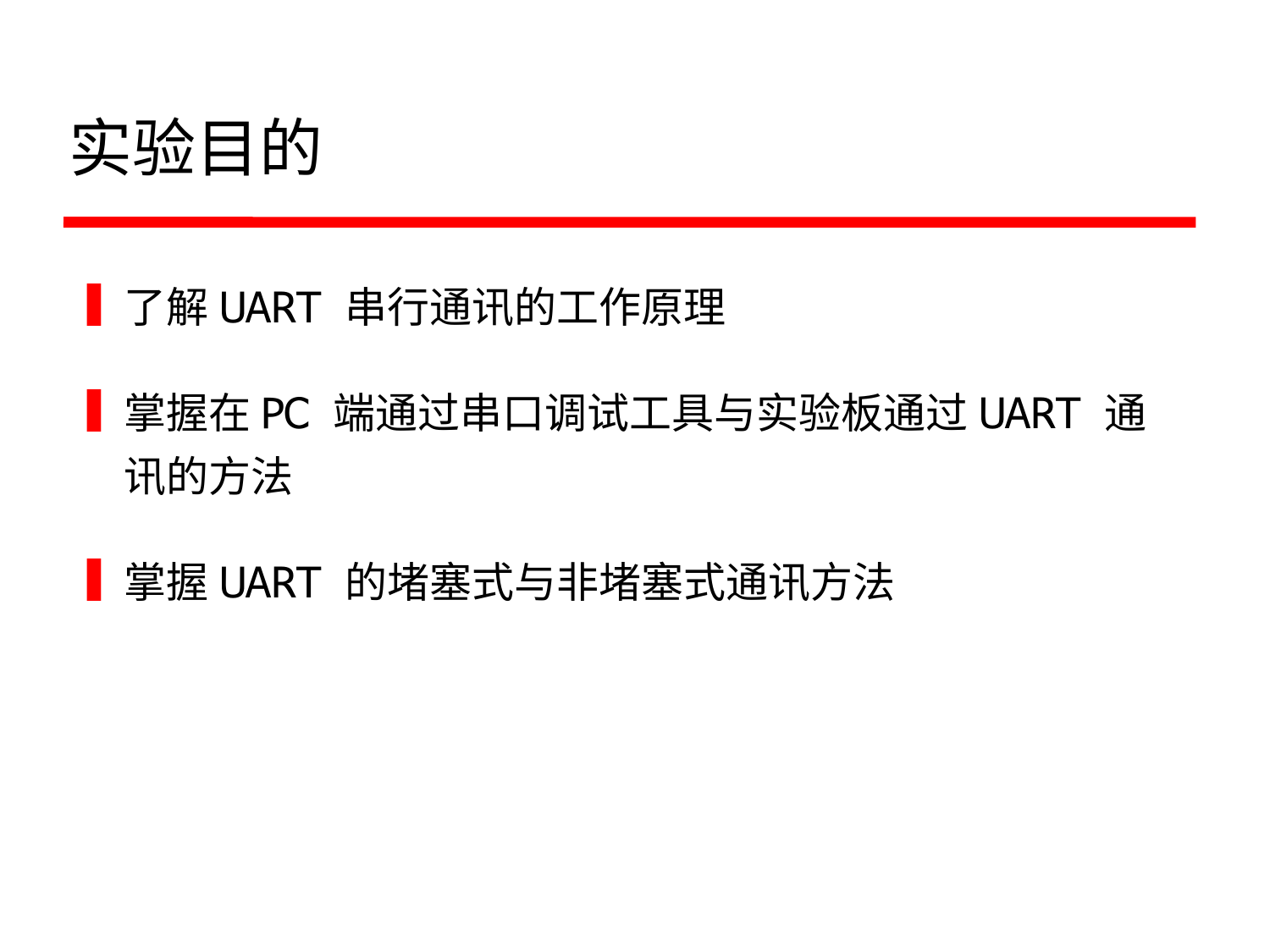

# 实验目的
了解UART 串行通讯的工作原理
掌握在PC 端通过串口调试工具与实验板通过UART 通讯的方法
掌握UART 的堵塞式与非堵塞式通讯方法